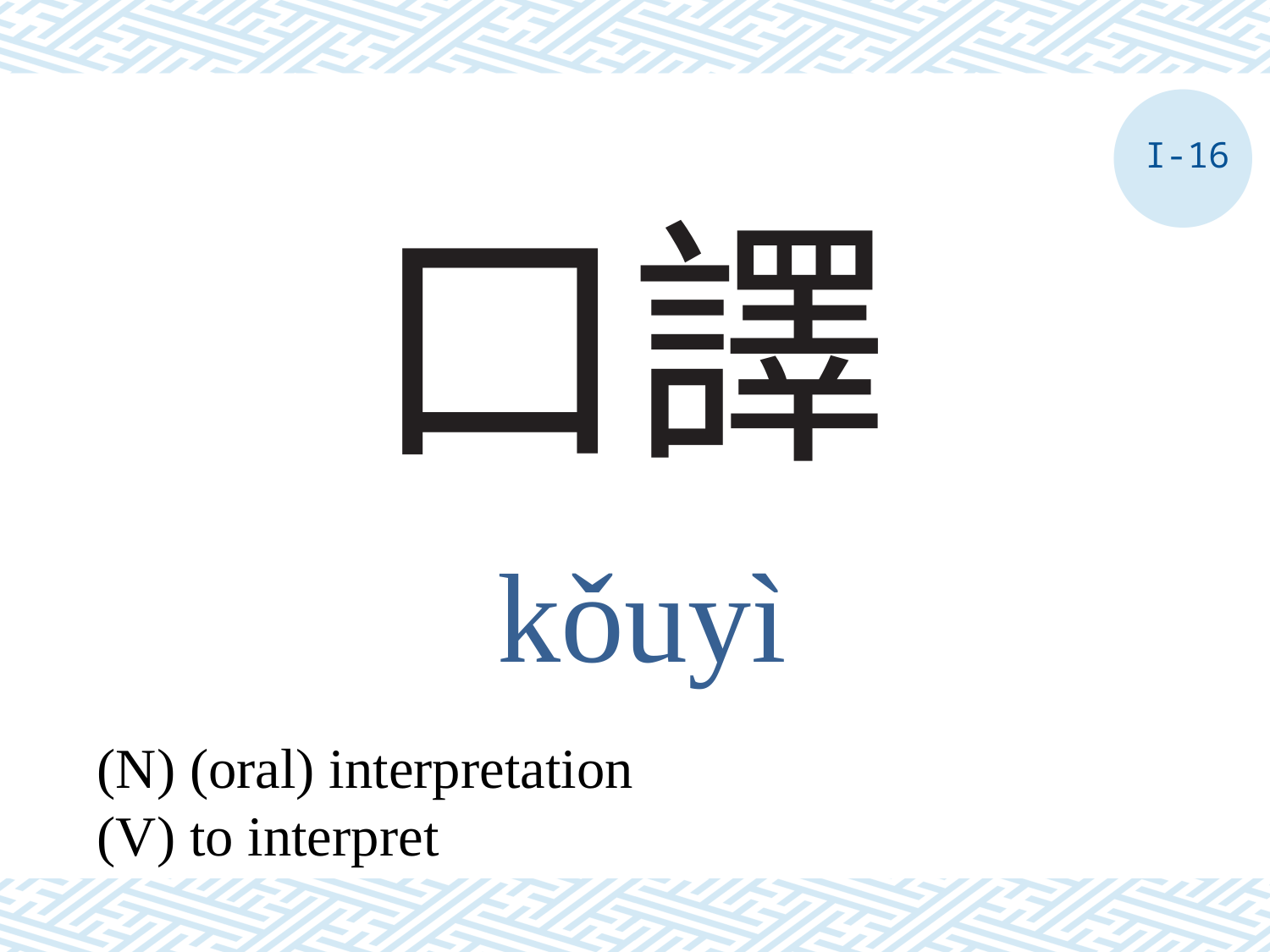

I-16

# 口譯
kǒuyì
(N) (oral) interpretation
(V) to interpret